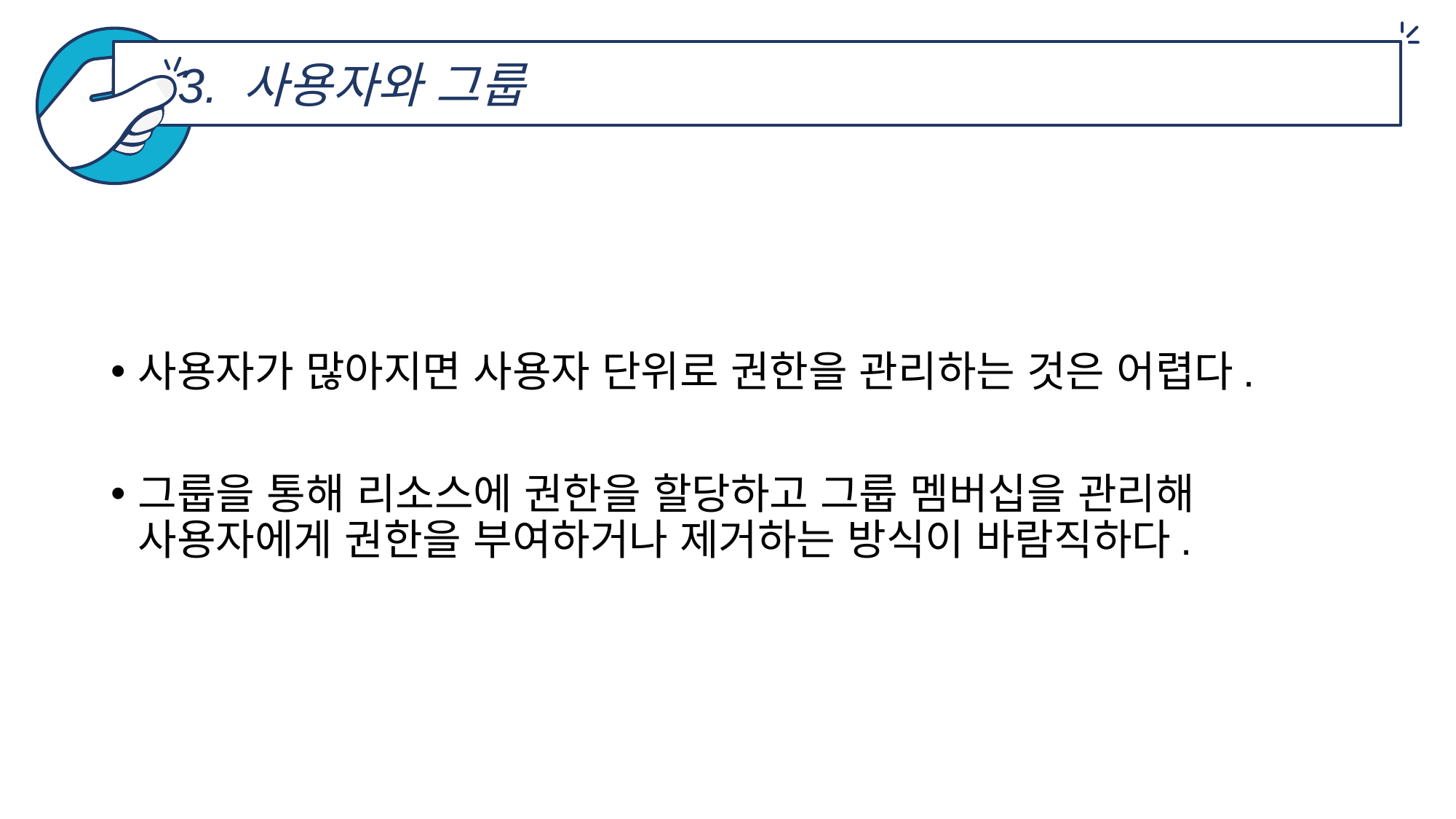

3. 사용자와 그룹

사용자가 많아지면 사용자 단위로 권한을 관리하는 것은 어렵다.

그룹을 통해 리소스에 권한을 할당하고 그룹 멤버십을 관리해 사용자에게 권한을 부여하거나 제거하는 방식이 바람직하다.